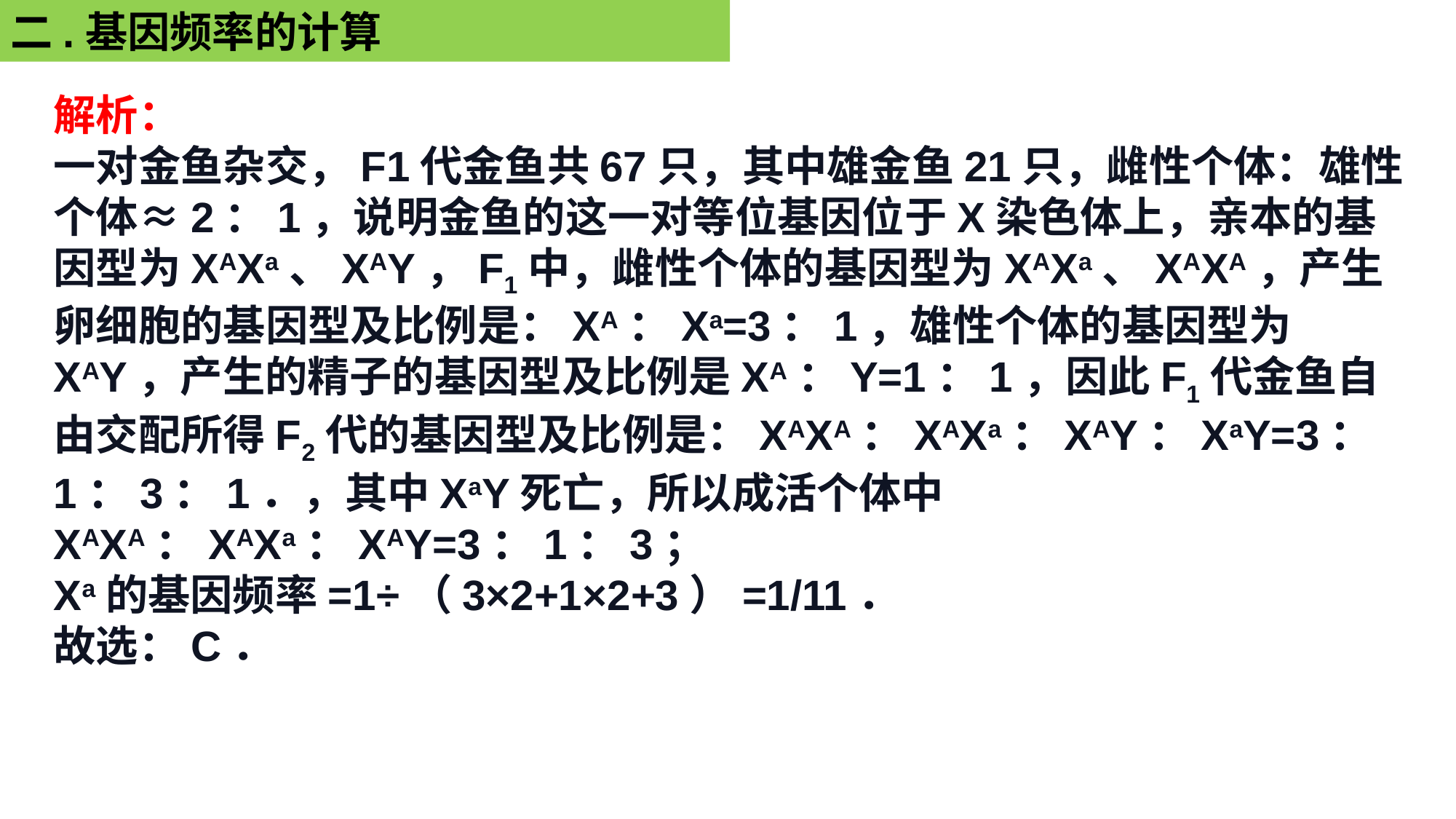

二.基因频率的计算
解析：
一对金鱼杂交，F1代金鱼共67只，其中雄金鱼21只，雌性个体：雄性个体≈2：1，说明金鱼的这一对等位基因位于X染色体上，亲本的基因型为XAXa、XAY，F1中，雌性个体的基因型为XAXa、XAXA，产生卵细胞的基因型及比例是：XA：Xa=3：1，雄性个体的基因型为XAY，产生的精子的基因型及比例是XA：Y=1：1，因此F1代金鱼自由交配所得F2代的基因型及比例是：XAXA：XAXa：XAY：XaY=3：1：3：1．，其中XaY死亡，所以成活个体中
XAXA：XAXa：XAY=3：1：3；
Xa的基因频率=1÷（3×2+1×2+3）=1/11．
故选：C．